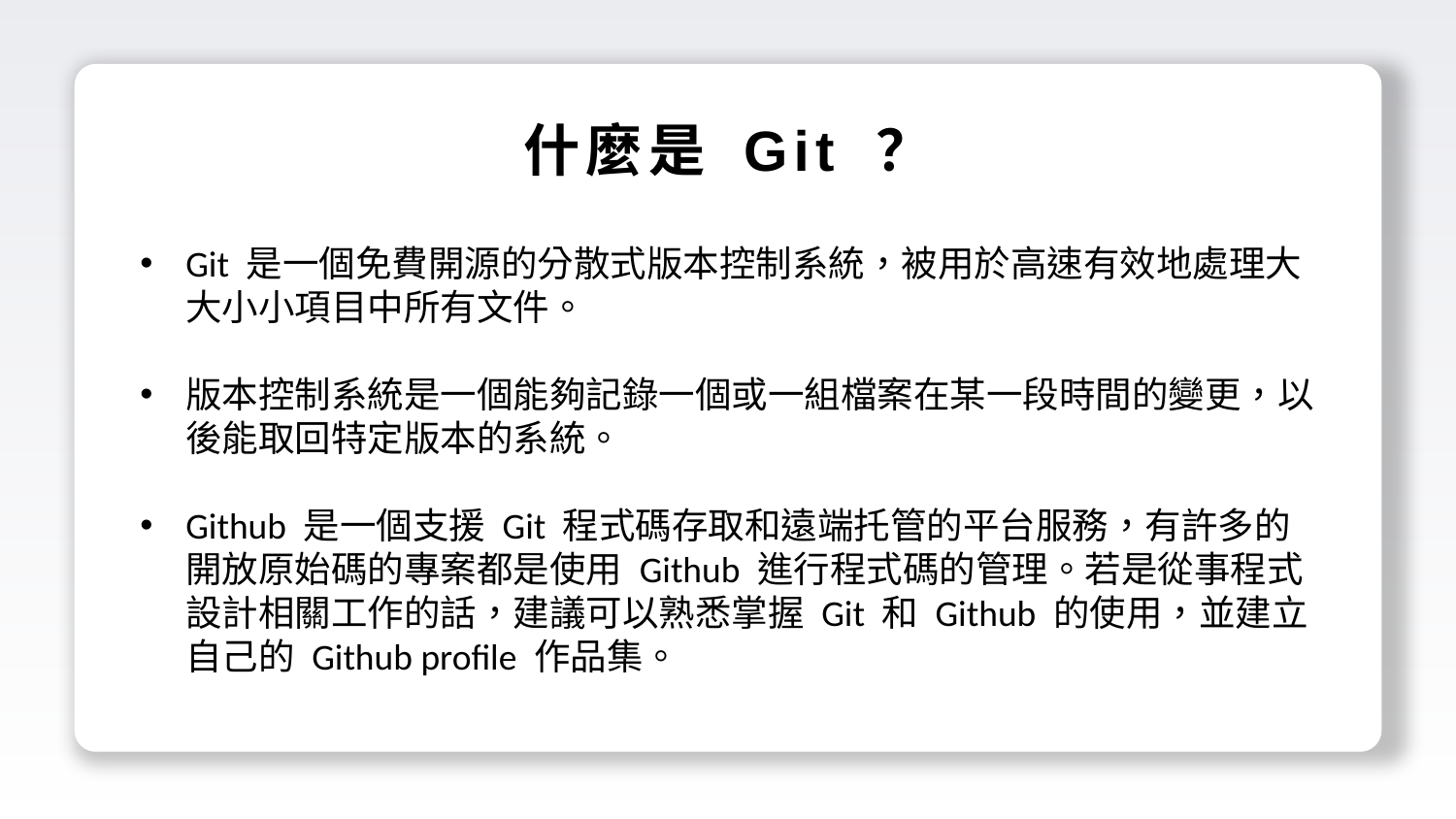

什麼是 Git ？
Git 是一個免費開源的分散式版本控制系統，被用於高速有效地處理大大小小項目中所有文件。

版本控制系統是一個能夠記錄一個或一組檔案在某一段時間的變更，以後能取回特定版本的系統。

Github 是一個支援 Git 程式碼存取和遠端托管的平台服務，有許多的開放原始碼的專案都是使用 Github 進行程式碼的管理。若是從事程式設計相關工作的話，建議可以熟悉掌握 Git 和 Github 的使用，並建立自己的 Github profile 作品集。